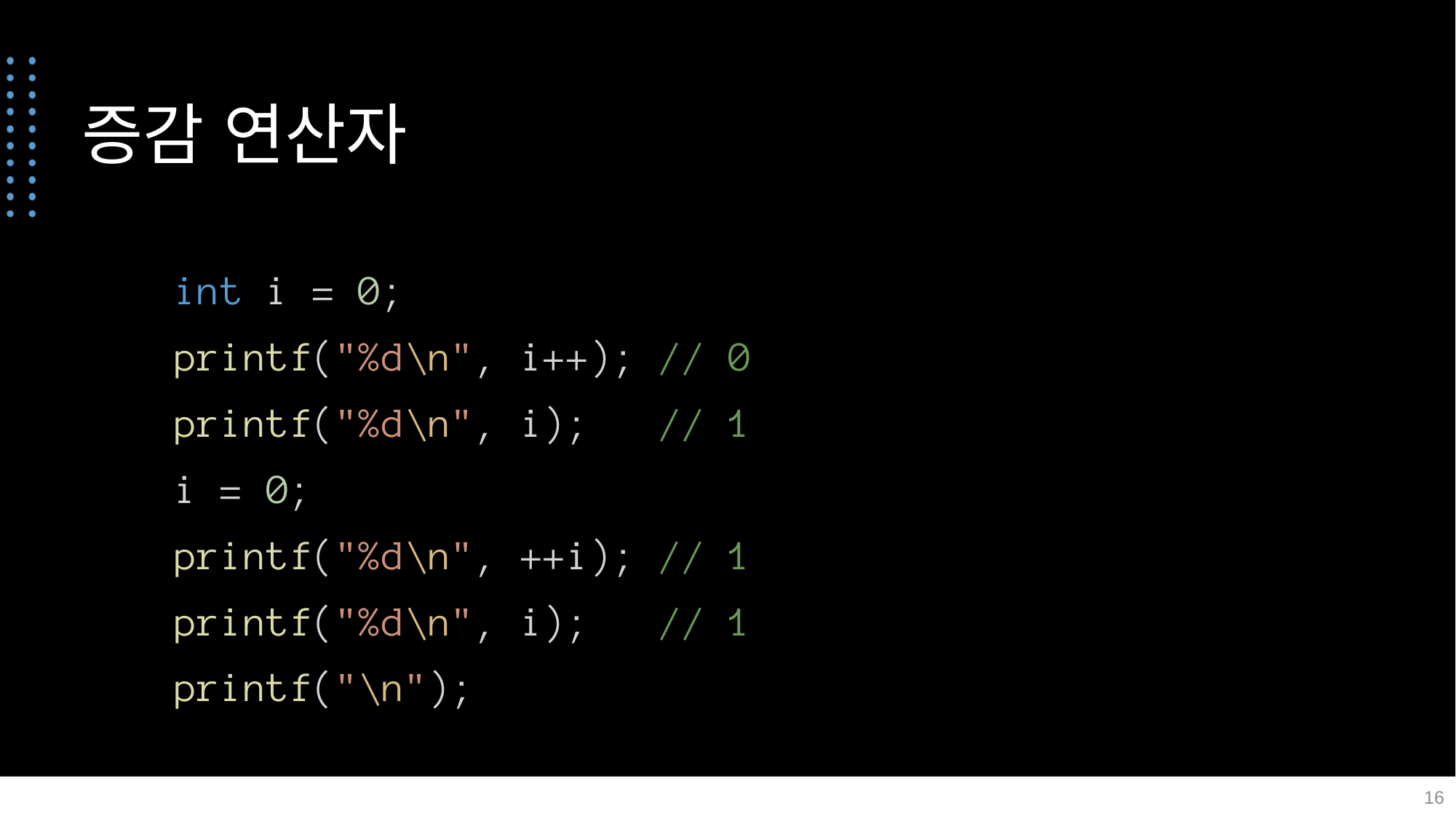

# 증감 연산자
    int i = 0;
    printf("%d\n", i++); // 0
    printf("%d\n", i);   // 1
    i = 0;
    printf("%d\n", ++i); // 1
    printf("%d\n", i);   // 1
    printf("\n");
16